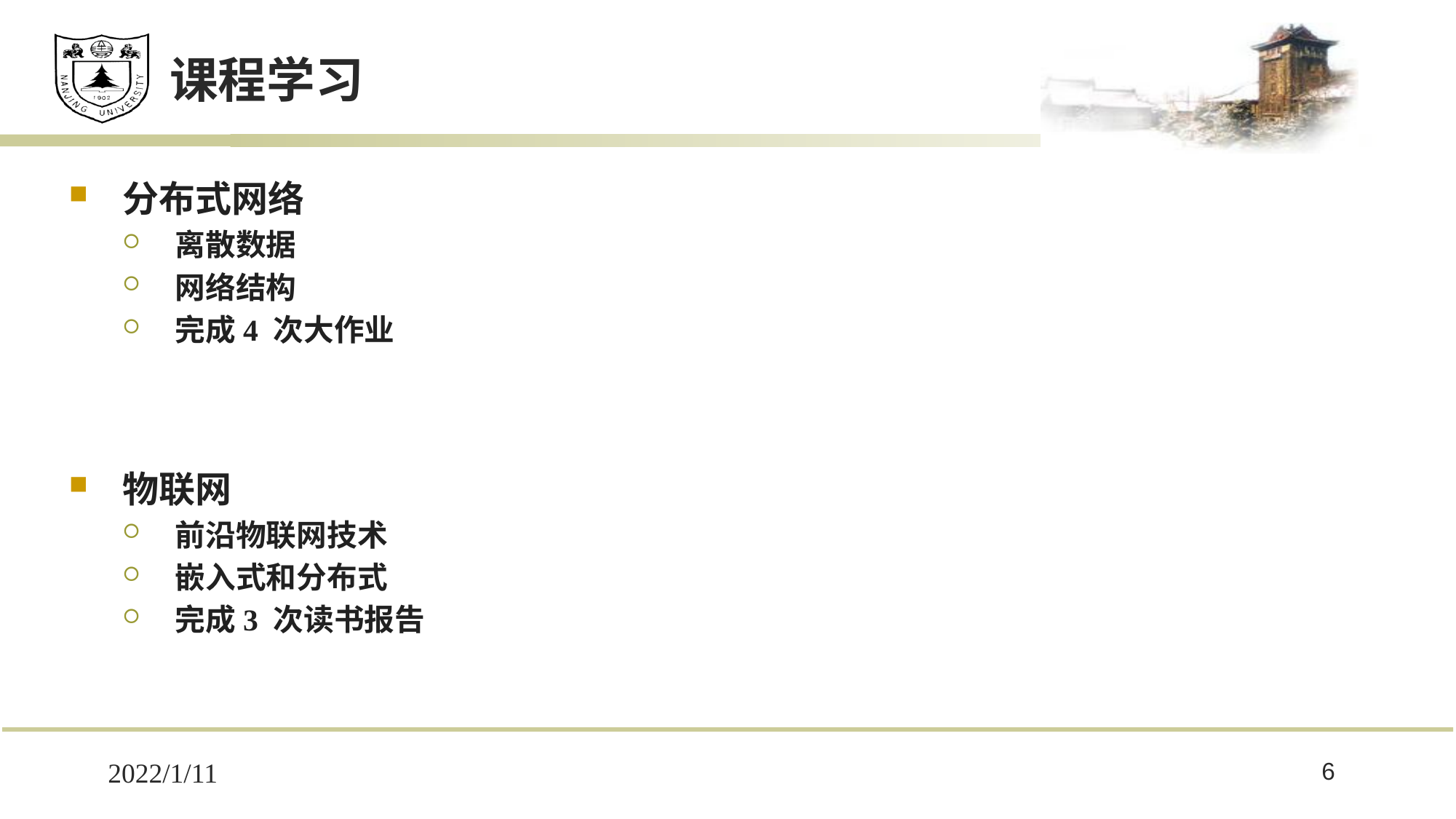

# 课程学习
分布式网络
离散数据
网络结构
完成4 次大作业
物联网
前沿物联网技术
嵌入式和分布式
完成3 次读书报告

2022/1/11
6